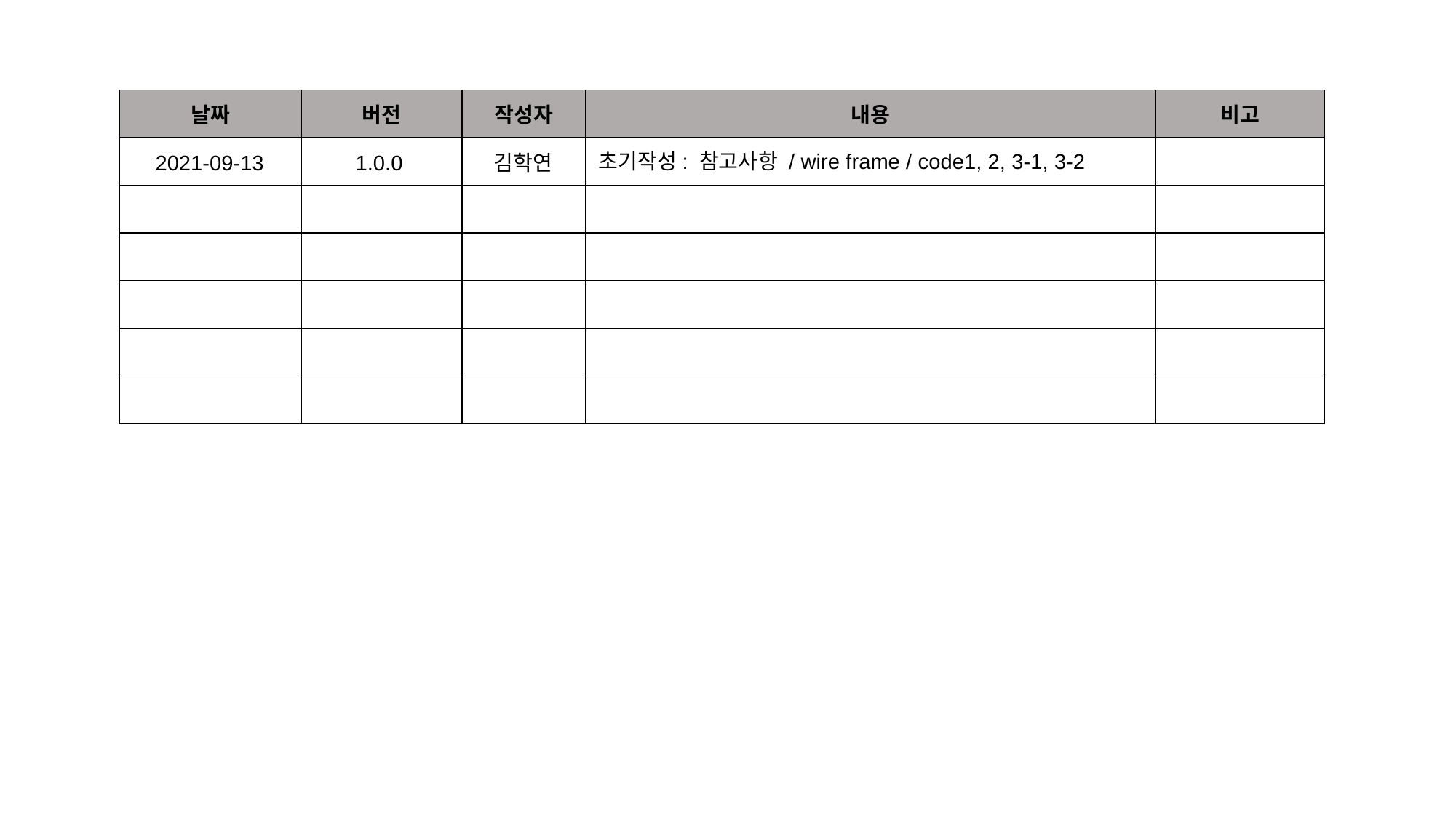

초기작성: 참고사항 / wire frame / code1, 2, 3-1, 3-2
1.0.0
김학연
2021-09-13